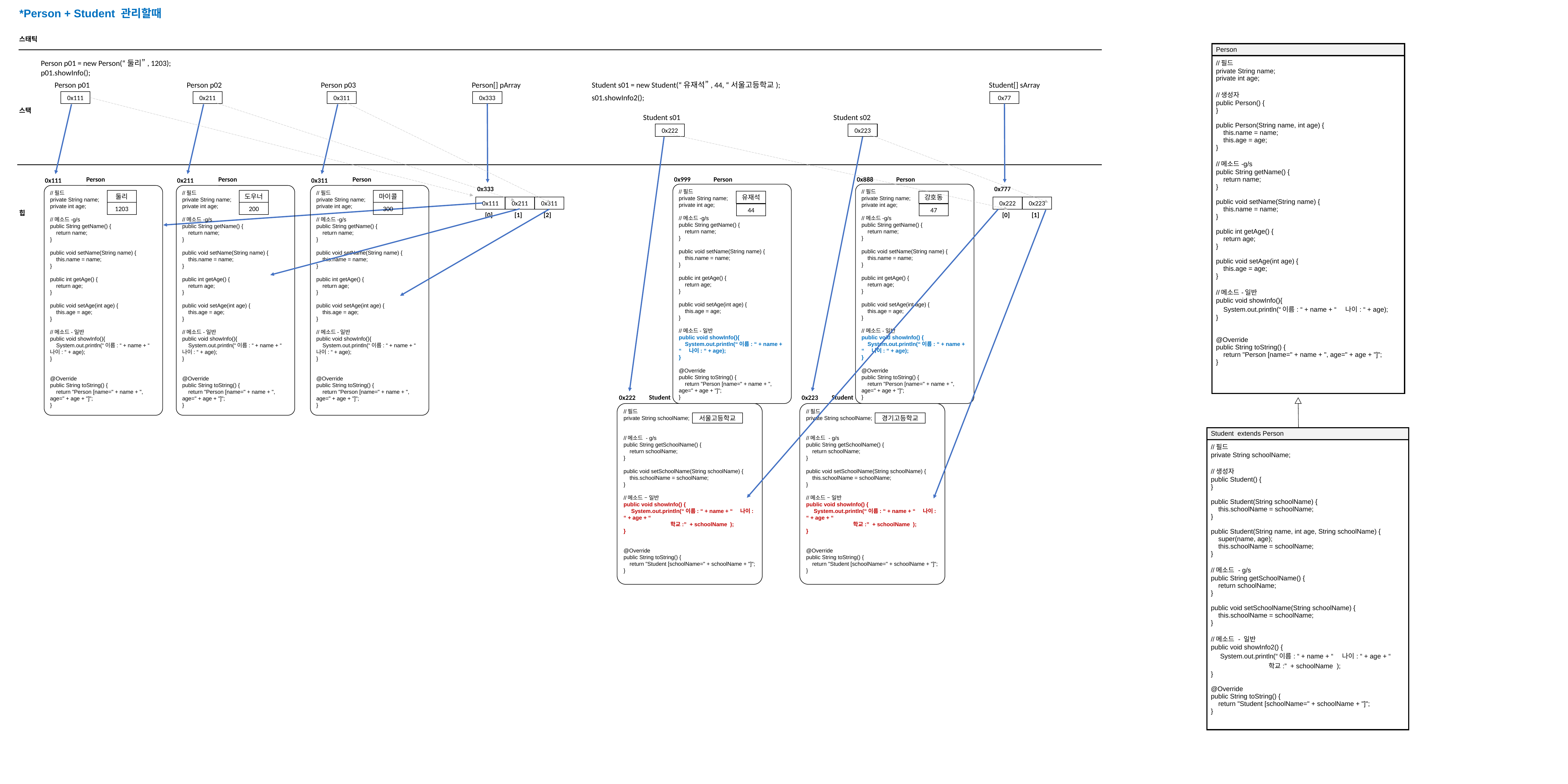

*Person + Student 관리할때
스태틱
| Person |
| --- |
| //필드 private String name; private int age; //생성자 public Person() { } public Person(String name, int age) { this.name = name; this.age = age; } //메소드-g/s public String getName() { return name; } public void setName(String name) { this.name = name; } public int getAge() { return age; } public void setAge(int age) { this.age = age; } //메소드-일반 public void showInfo(){ System.out.println(“이름: “ + name + “ 나이: “ + age); } @Override public String toString() { return "Person [name=" + name + ", age=" + age + "]"; } |
Person p01 = new Person(“둘리”, 1203);
p01.showInfo();
Person p01
Person p02
Person p03
Person[] pArray
Student s01 = new Student(“유재석”, 44, “서울고등학교);
Student[] sArray
s01.showInfo2();
0x111
0x211
0x311
0x333
0x77
스택
Student s01
Student s02
0x222
0x223
0x999
Person
0x888
Person
Person
Person
Person
0x111
0x211
0x311
0x333
0x777
//필드
private String name;
private int age;

//메소드-g/s
public String getName() {
    return name;
}

public void setName(String name) {
    this.name = name;
}

public int getAge() {
    return age;
}

public void setAge(int age) {
    this.age = age;
}

//메소드-일반
public void showInfo(){
    System.out.println(“이름: “ + name + “    나이: “ + age);
}

@Override
public String toString() {
    return "Person [name=" + name + ", age=" + age + "]";
}
//필드
private String name;
private int age;

//메소드-g/s
public String getName() {
    return name;
}

public void setName(String name) {
    this.name = name;
}

public int getAge() {
    return age;
}

public void setAge(int age) {
    this.age = age;
}

//메소드-일반
public void showInfo() {
    System.out.println(“이름: “ + name + “    나이: “ + age);
}

@Override
public String toString() {
    return "Person [name=" + name + ", age=" + age + "]";
}
//필드
private String name;
private int age;

//메소드-g/s
public String getName() {
    return name;
}

public void setName(String name) {
    this.name = name;
}

public int getAge() {
    return age;
}

public void setAge(int age) {
    this.age = age;
}

//메소드-일반
public void showInfo(){
    System.out.println(“이름: “ + name + “    나이: “ + age);
}

@Override
public String toString() {
    return "Person [name=" + name + ", age=" + age + "]";
}
//필드
private String name;
private int age;

//메소드-g/s
public String getName() {
    return name;
}

public void setName(String name) {
    this.name = name;
}

public int getAge() {
    return age;
}

public void setAge(int age) {
    this.age = age;
}

//메소드-일반
public void showInfo(){
    System.out.println(“이름: “ + name + “    나이: “ + age);
}

@Override
public String toString() {
    return "Person [name=" + name + ", age=" + age + "]";
}
//필드
private String name;
private int age;

//메소드-g/s
public String getName() {
    return name;
}

public void setName(String name) {
    this.name = name;
}

public int getAge() {
    return age;
}

public void setAge(int age) {
    this.age = age;
}

//메소드-일반
public void showInfo(){
    System.out.println(“이름: “ + name + “    나이: “ + age);
}

@Override
public String toString() {
    return "Person [name=" + name + ", age=" + age + "]";
}
둘리
도우너
마이콜
유재석
강호동
0x111
0x211
0x311
0x222
0x223
1203
200
300
44
47
힙
[0]
[1]
[2]
[0]
[1]
Student
Student
0x222
0x223

//필드
private String schoolName;

//메소드 - g/s
public String getSchoolName() {
    return schoolName;
}

public void setSchoolName(String schoolName) {
    this.schoolName = schoolName;
}

//메소드 – 일반
public void showInfo() {
     System.out.println(“이름: “ + name + “    나이: “ + age + “
                              학교:”  + schoolName  );
}

@Override
public String toString() {
    return "Student [schoolName=" + schoolName + "]";
}

//필드
private String schoolName;

//메소드 - g/s
public String getSchoolName() {
    return schoolName;
}

public void setSchoolName(String schoolName) {
    this.schoolName = schoolName;
}

//메소드 – 일반
public void showInfo() {
     System.out.println(“이름: “ + name + “    나이: “ + age + “
                              학교:”  + schoolName  );
}

@Override
public String toString() {
    return "Student [schoolName=" + schoolName + "]";
}

서울고등학교
경기고등학교
| Student extends Person |
| --- |
| //필드 private String schoolName; //생성자 public Student() { } public Student(String schoolName) { this.schoolName = schoolName; } public Student(String name, int age, String schoolName) { super(name, age); this.schoolName = schoolName; } //메소드 - g/s public String getSchoolName() { return schoolName; } public void setSchoolName(String schoolName) { this.schoolName = schoolName; } //메소드 - 일반 public void showInfo2() { System.out.println(“이름: “ + name + “ 나이: “ + age + “ 학교:” + schoolName ); } @Override public String toString() { return "Student [schoolName=" + schoolName + "]"; } |